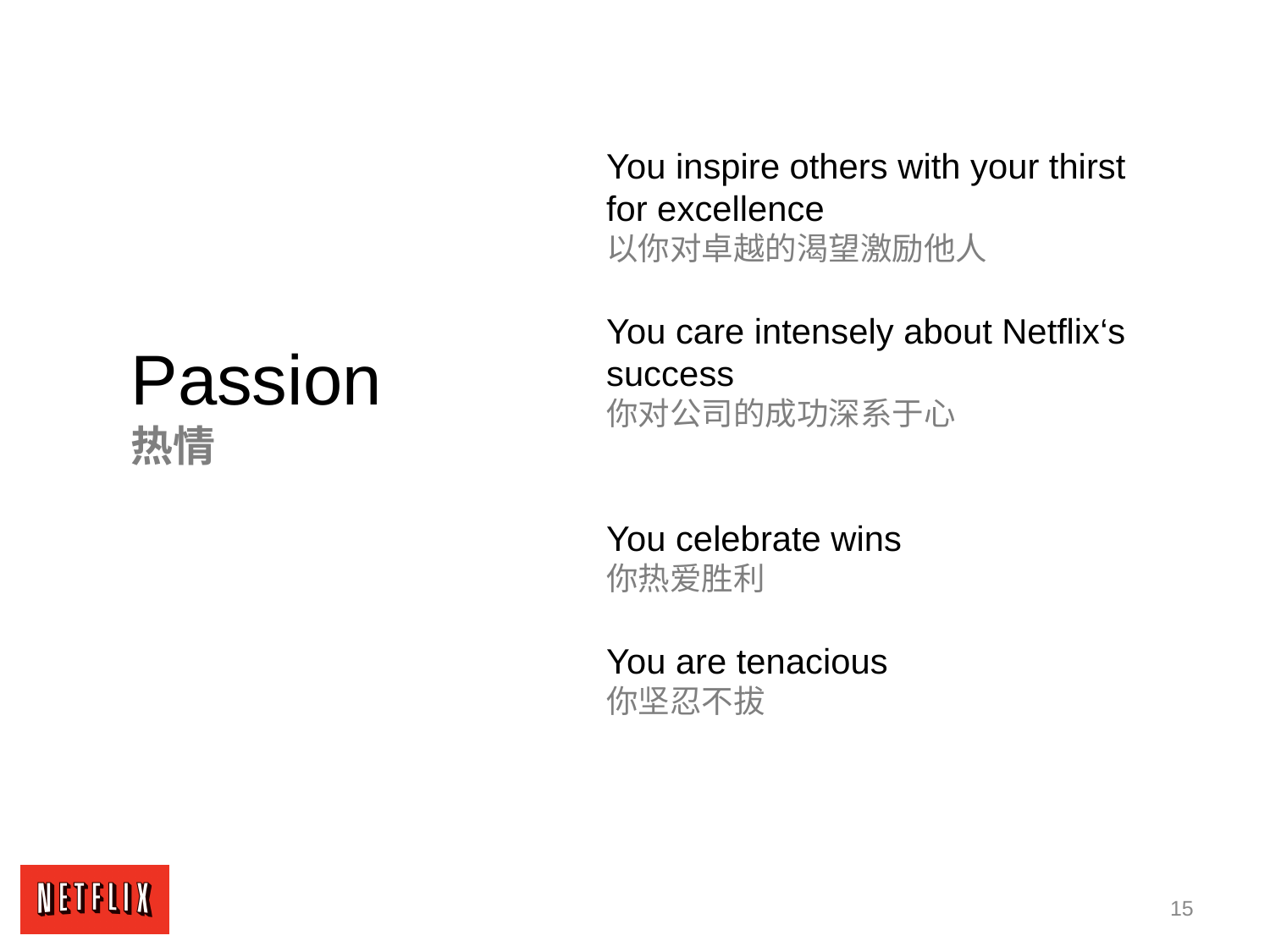

You inspire others with your thirst for excellence
以你对卓越的渴望激励他人

You care intensely about Netflix‘s success
你对公司的成功深系于心

You celebrate wins
你热爱胜利

You are tenacious
你坚忍不拔
Passion
热情
15